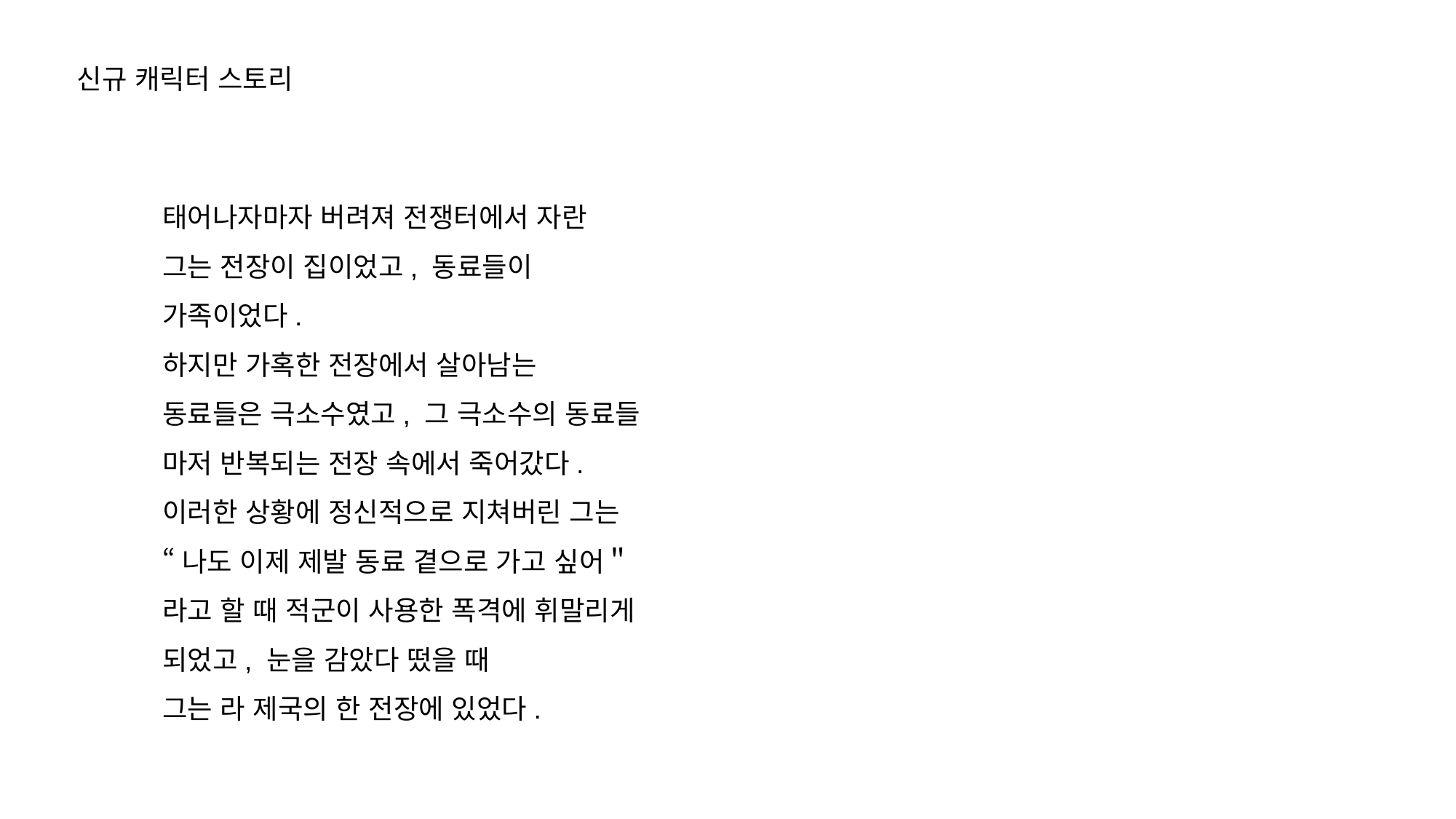

신규 캐릭터 스토리
태어나자마자 버려져 전쟁터에서 자란 그는 전장이 집이었고, 동료들이 가족이었다.
하지만 가혹한 전장에서 살아남는 동료들은 극소수였고, 그 극소수의 동료들 마저 반복되는 전장 속에서 죽어갔다.
이러한 상황에 정신적으로 지쳐버린 그는
“나도 이제 제발 동료 곁으로 가고 싶어＂라고 할 때 적군이 사용한 폭격에 휘말리게 되었고, 눈을 감았다 떴을 때
그는 라 제국의 한 전장에 있었다.